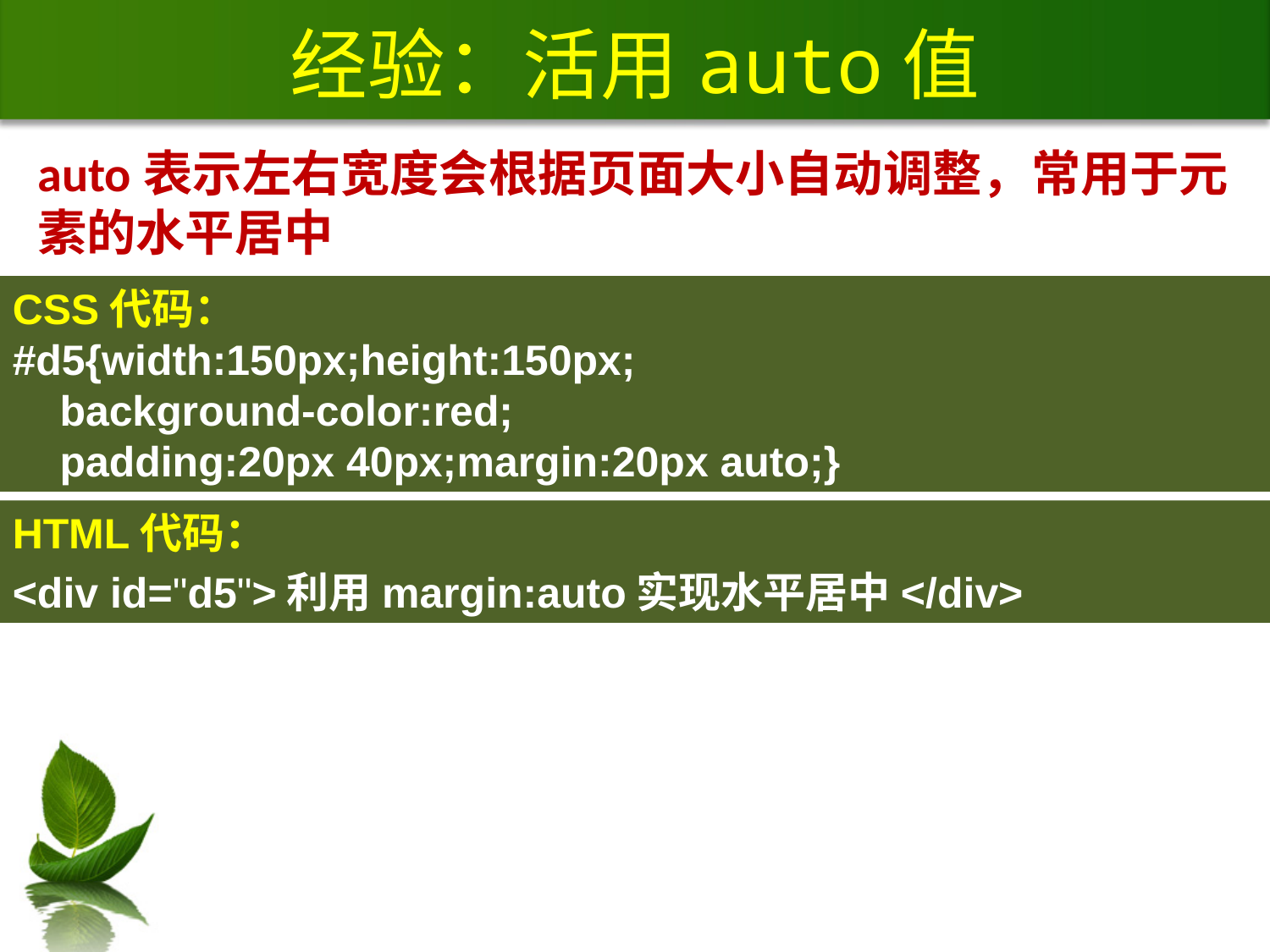

# 经验：活用auto值
auto表示左右宽度会根据页面大小自动调整，常用于元素的水平居中
CSS代码：
#d5{width:150px;height:150px;
    background-color:red;
    padding:20px 40px;margin:20px auto;}
HTML代码：
<div id="d5">利用margin:auto实现水平居中</div>